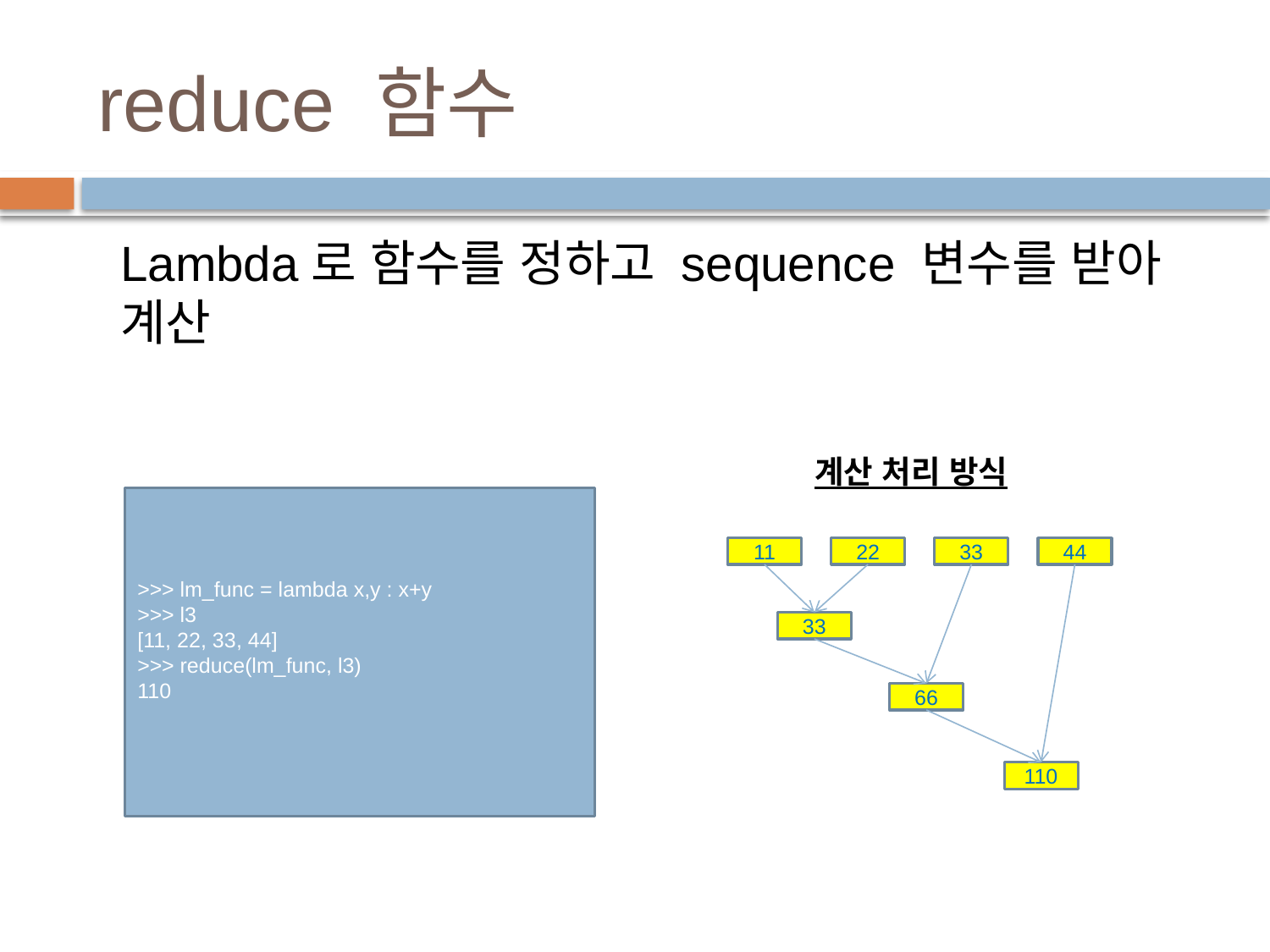

# reduce 함수
Lambda로 함수를 정하고 sequence 변수를 받아 계산
계산 처리 방식
>>> lm_func = lambda x,y : x+y
>>> l3
[11, 22, 33, 44]
>>> reduce(lm_func, l3)
110

11
22
33
44
33
66
110